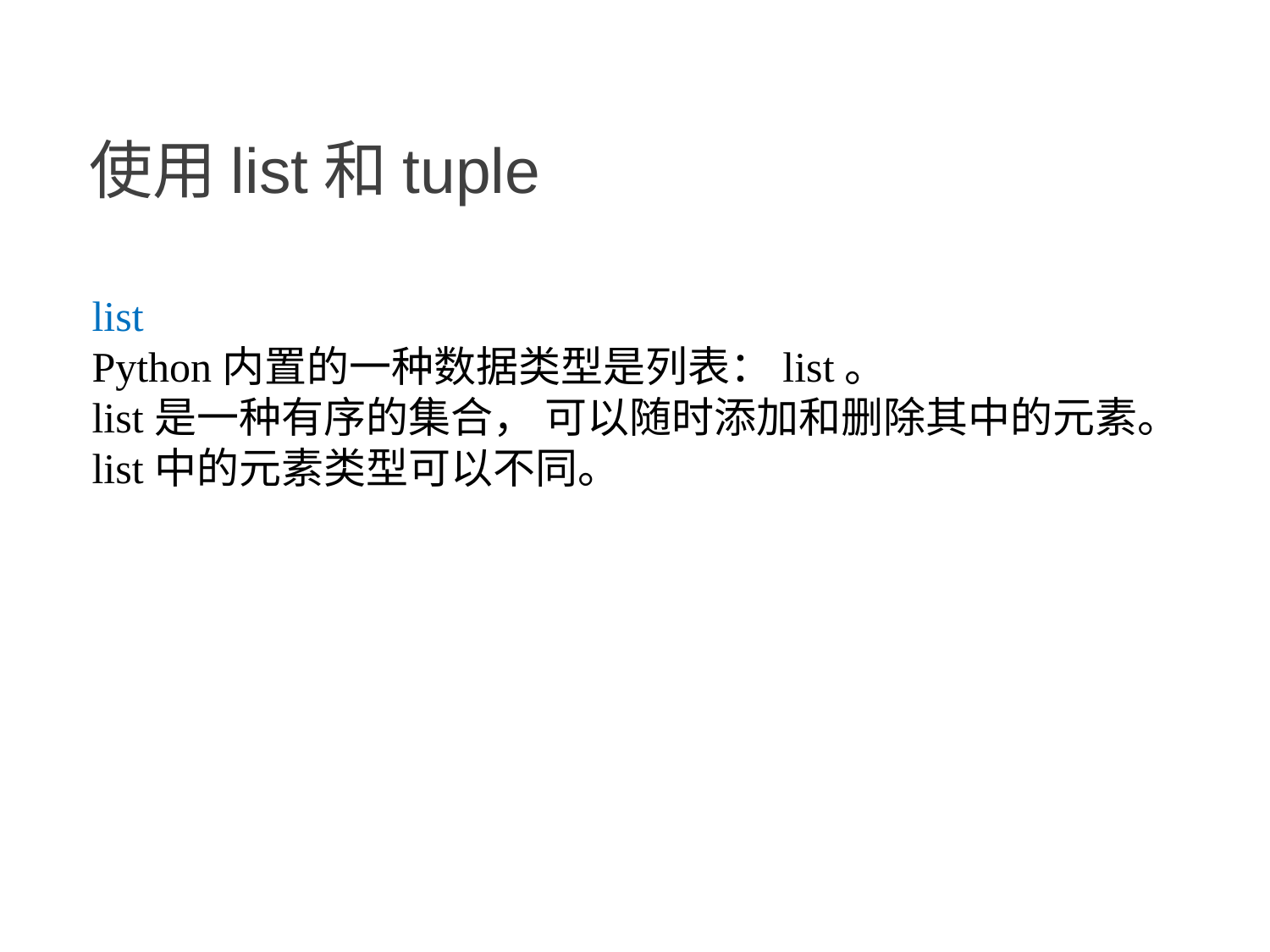

使用list和tuple
list
Python内置的一种数据类型是列表：list。
list是一种有序的集合， 可以随时添加和删除其中的元素。
list中的元素类型可以不同。